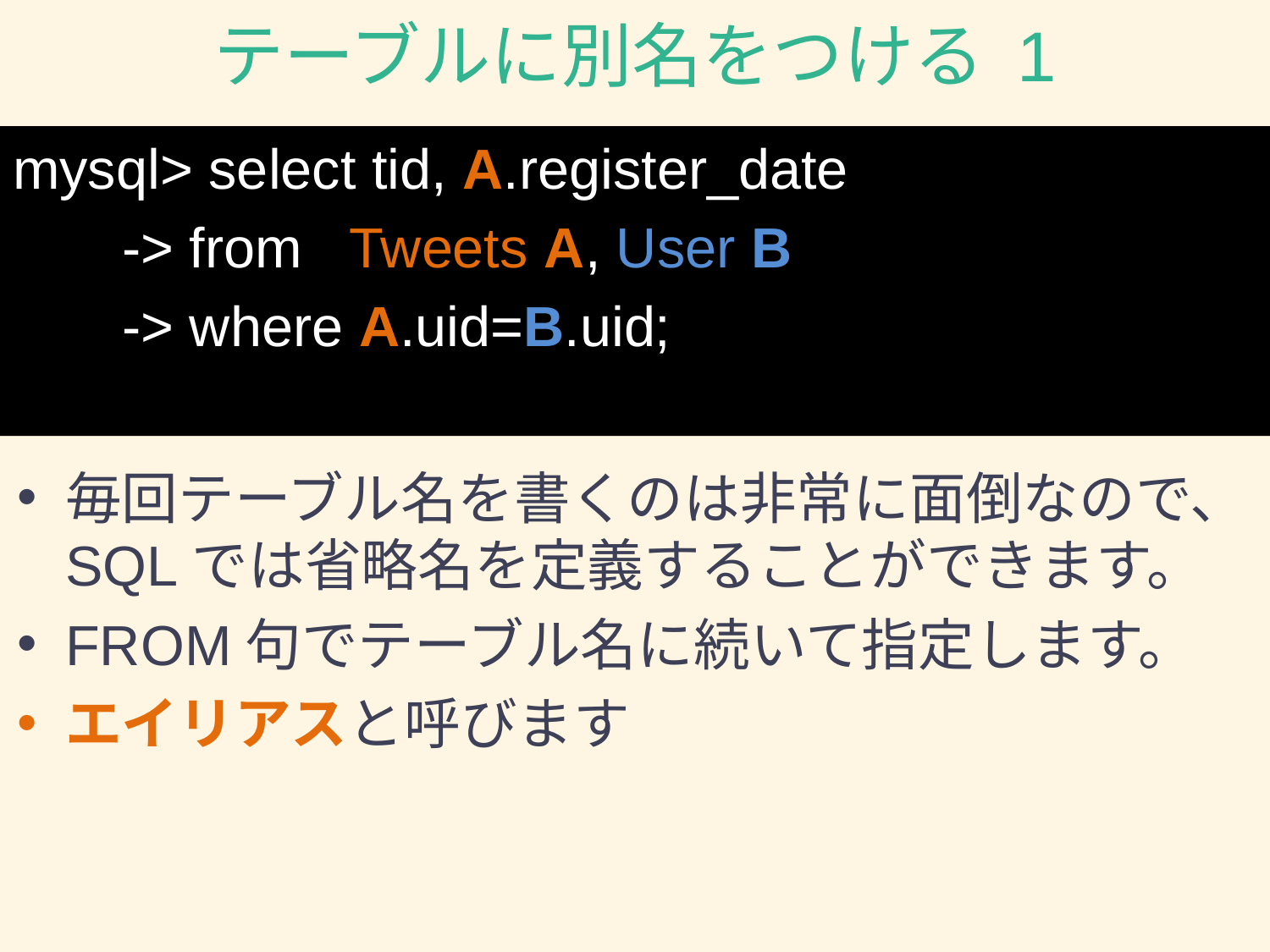

# テーブルに別名をつける 1
mysql> select tid, A.register_date
       -> from   Tweets A, User B
       -> where A.uid=B.uid;

毎回テーブル名を書くのは非常に面倒なので、SQLでは省略名を定義することができます。
FROM句でテーブル名に続いて指定します。
エイリアスと呼びます